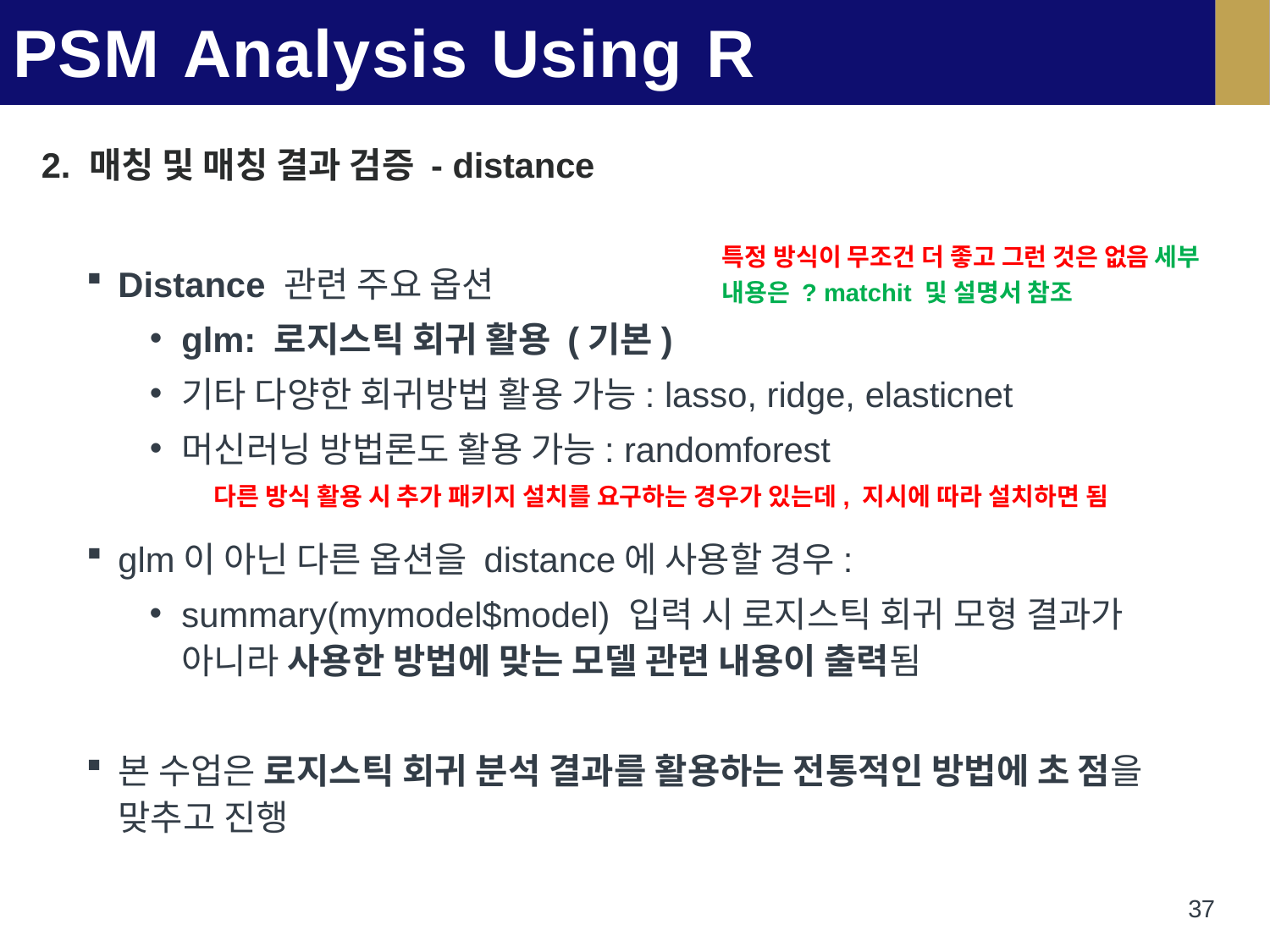

# PSM Analysis Using R
2. 매칭 및 매칭 결과 검증 - distance
특정 방식이 무조건 더 좋고 그런 것은 없음 세부 내용은 ? matchit 및 설명서 참조
Distance 관련 주요 옵션
glm: 로지스틱 회귀 활용 (기본)
기타 다양한 회귀방법 활용 가능: lasso, ridge, elasticnet
머신러닝 방법론도 활용 가능: randomforest
다른 방식 활용 시 추가 패키지 설치를 요구하는 경우가 있는데, 지시에 따라 설치하면 됨
glm이 아닌 다른 옵션을 distance에 사용할 경우:
summary(mymodel$model) 입력 시 로지스틱 회귀 모형 결과가 아니라 사용한 방법에 맞는 모델 관련 내용이 출력됨
본 수업은 로지스틱 회귀 분석 결과를 활용하는 전통적인 방법에 초 점을 맞추고 진행
37